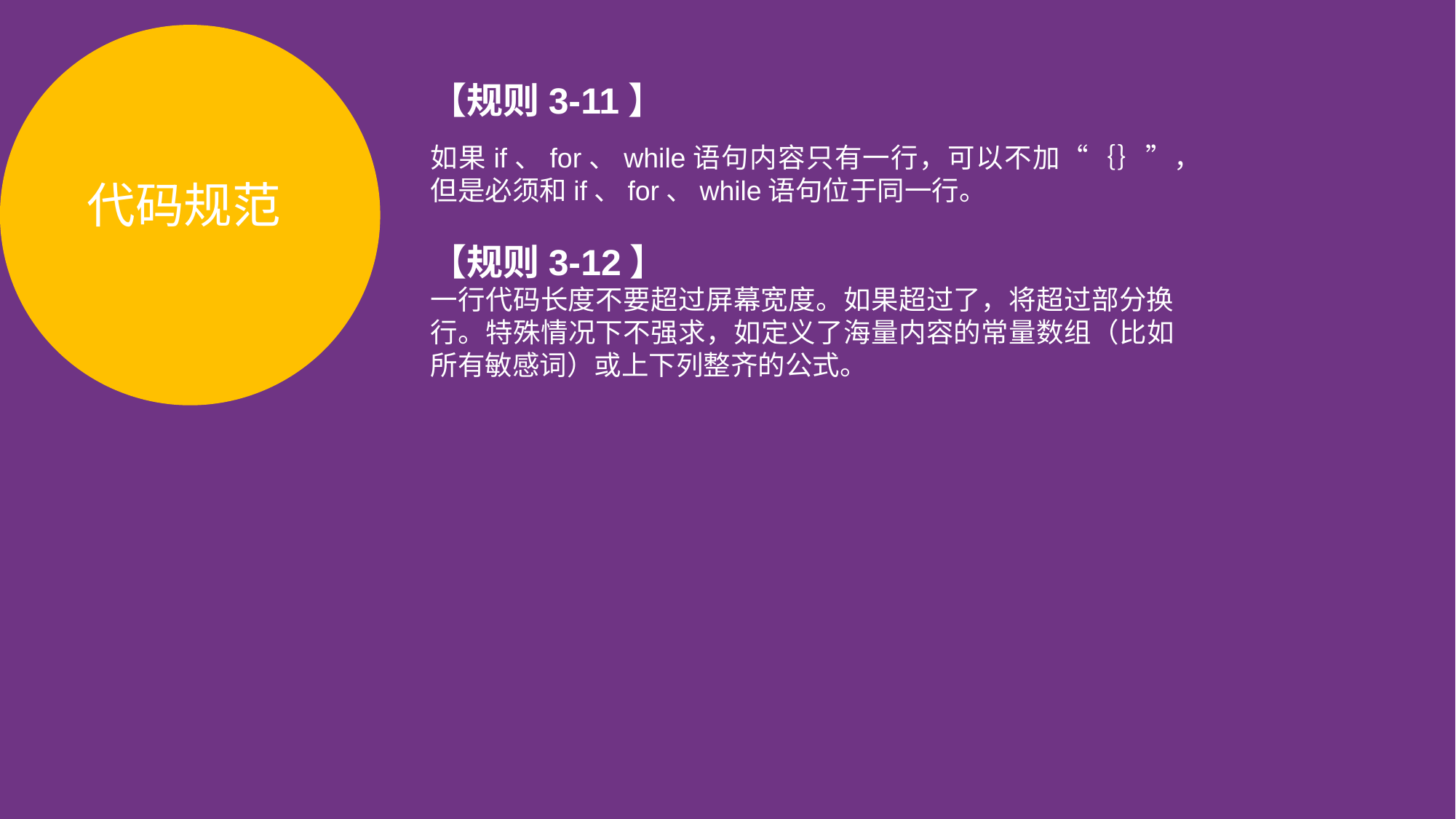

【规则3-11】
如果if、for、while语句内容只有一行，可以不加“｛｝”，但是必须和if、for、while语句位于同一行。

【规则3-12】
一行代码长度不要超过屏幕宽度。如果超过了，将超过部分换行。特殊情况下不强求，如定义了海量内容的常量数组（比如所有敏感词）或上下列整齐的公式。
代码规范